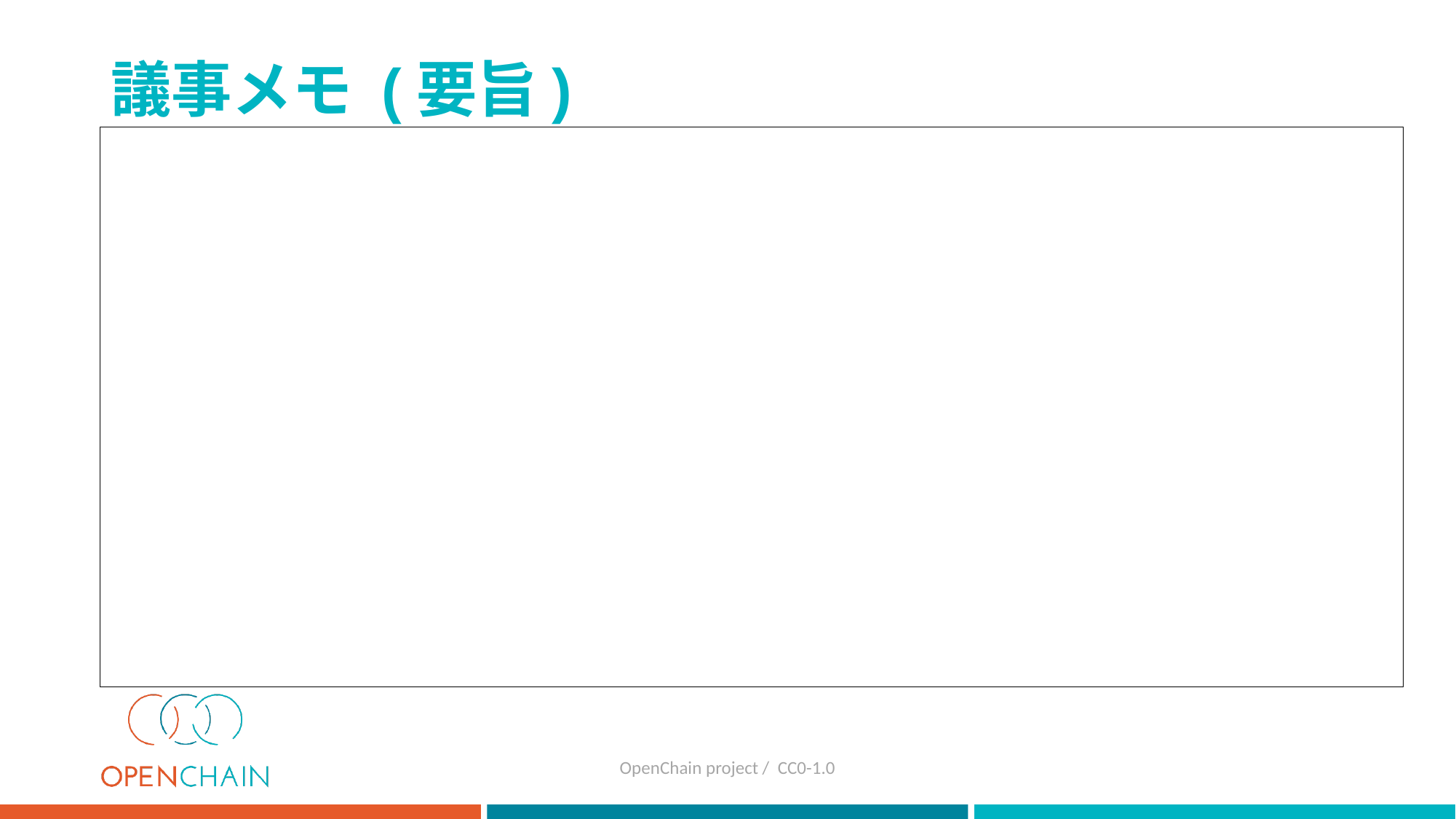

# 議事メモ (要旨)

OpenChain project /  CC0-1.0